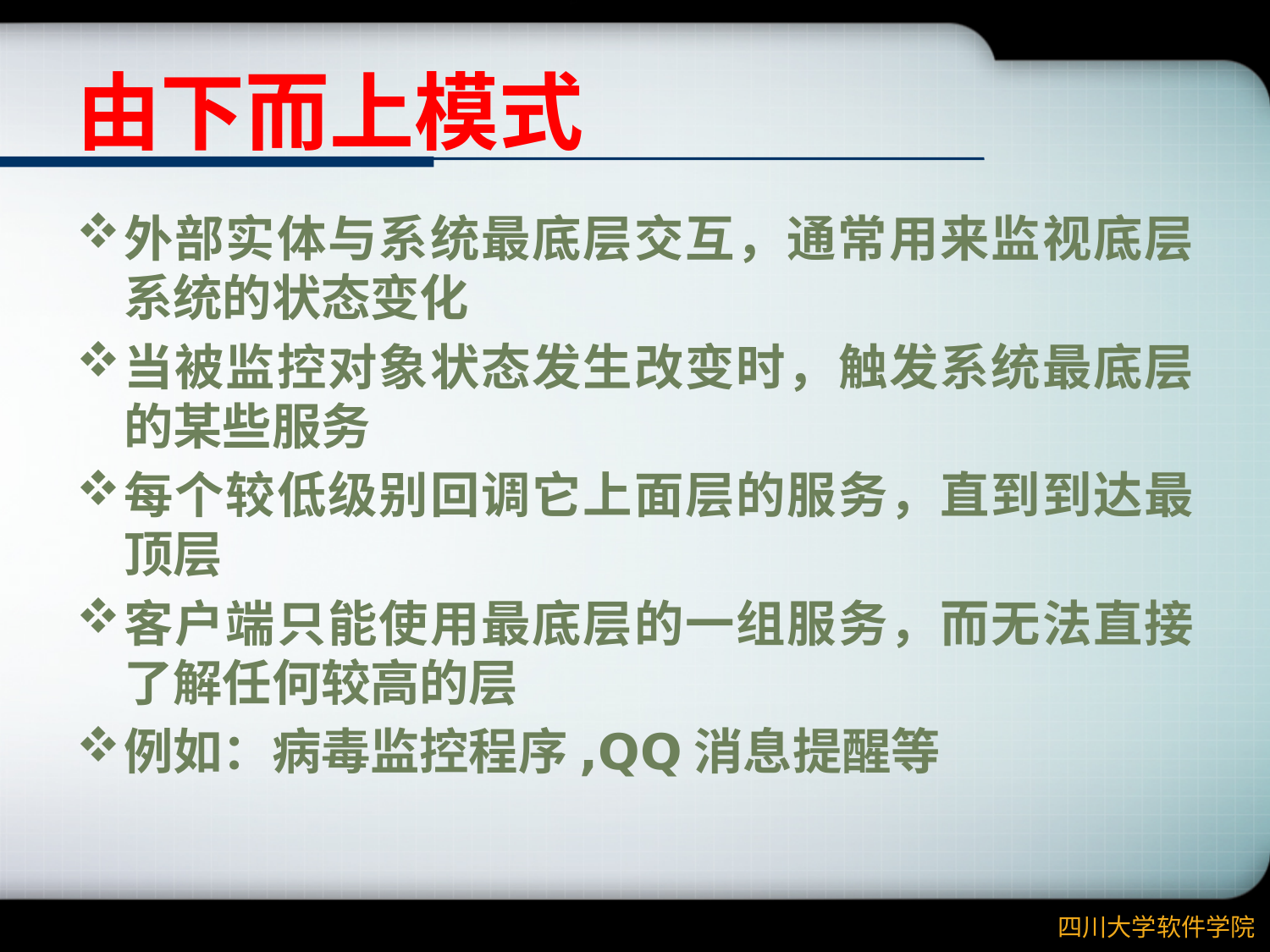

# 由下而上模式
外部实体与系统最底层交互，通常用来监视底层系统的状态变化
当被监控对象状态发生改变时，触发系统最底层的某些服务
每个较低级别回调它上面层的服务，直到到达最顶层
客户端只能使用最底层的一组服务，而无法直接了解任何较高的层
例如：病毒监控程序,QQ消息提醒等